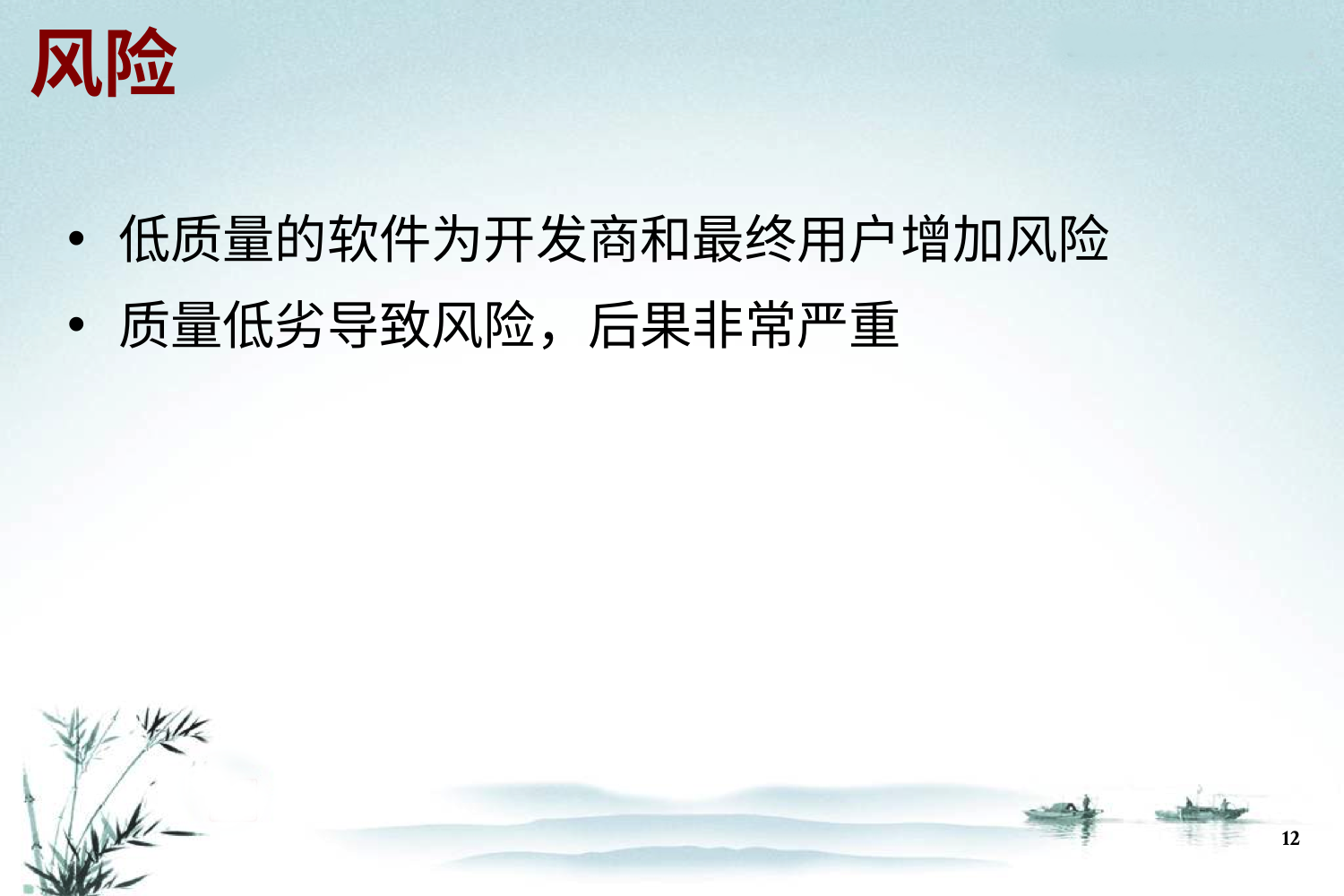

# 风险
低质量的软件为开发商和最终用户增加风险
质量低劣导致风险，后果非常严重
12